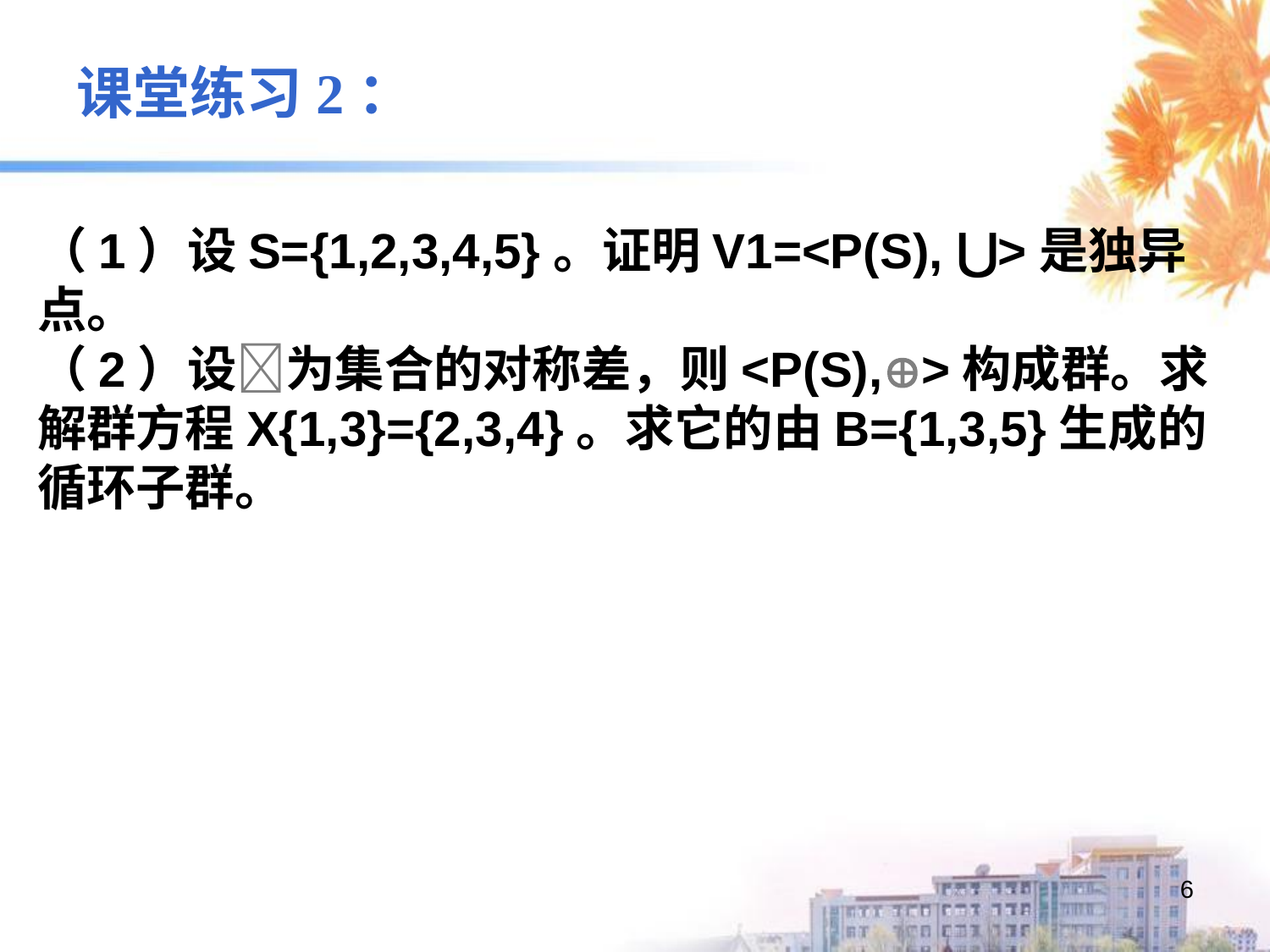

课堂练习2：
（1）设S={1,2,3,4,5}。证明V1=<P(S), ⋃>是独异点。
（2）设⊕为集合的对称差，则<P(S),⊕>构成群。求解群方程X{1,3}={2,3,4}。求它的由B={1,3,5}生成的循环子群。
6